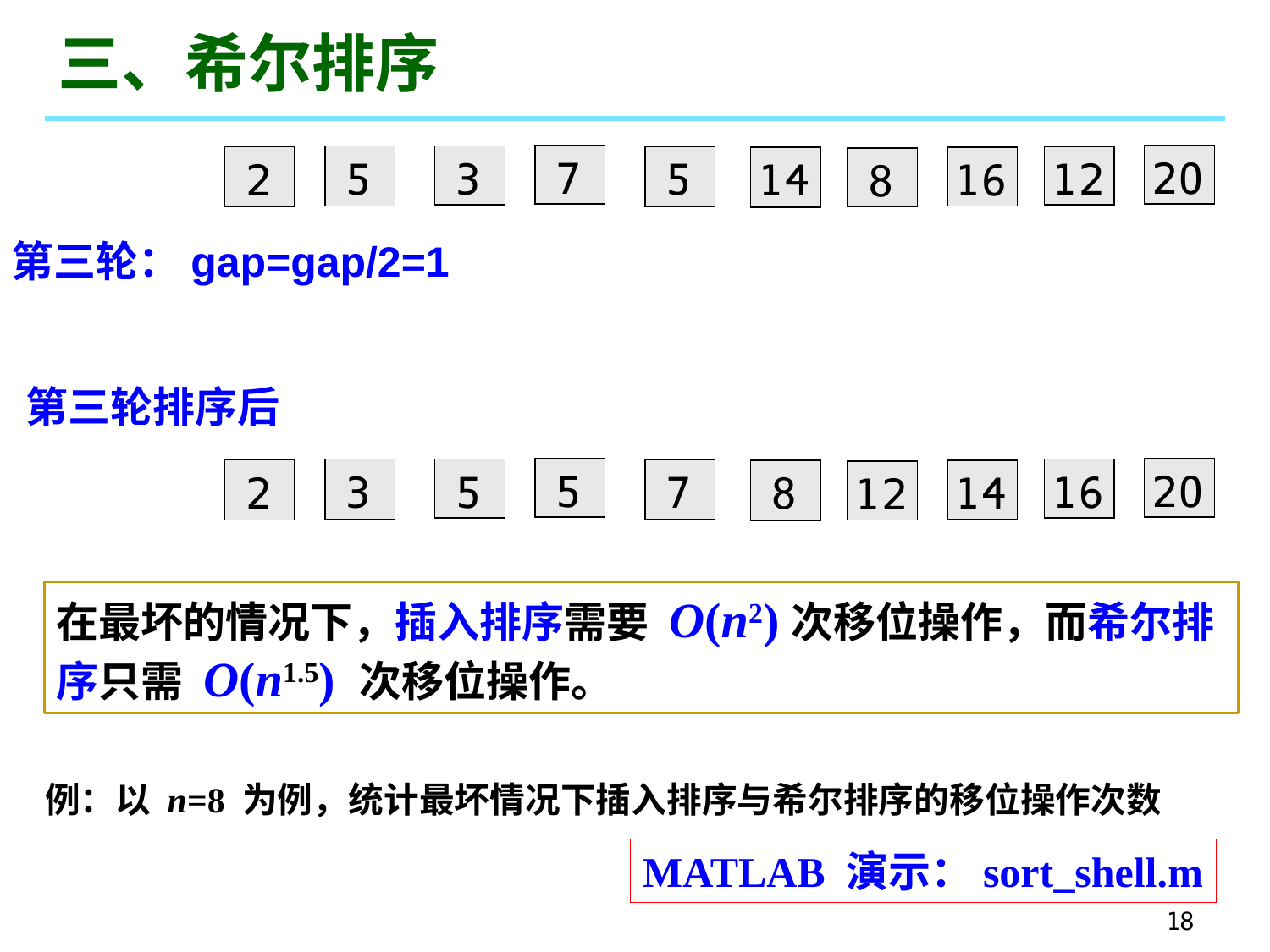

# 三、希尔排序
7
20
5
3
12
5
2
14
16
8
第三轮：gap=gap/2=1
第三轮排序后
5
20
3
5
16
7
2
8
14
12
在最坏的情况下，插入排序需要 O(n2)次移位操作，而希尔排序只需 O(n1.5) 次移位操作。
例：以 n=8 为例，统计最坏情况下插入排序与希尔排序的移位操作次数
MATLAB 演示：sort_shell.m
18